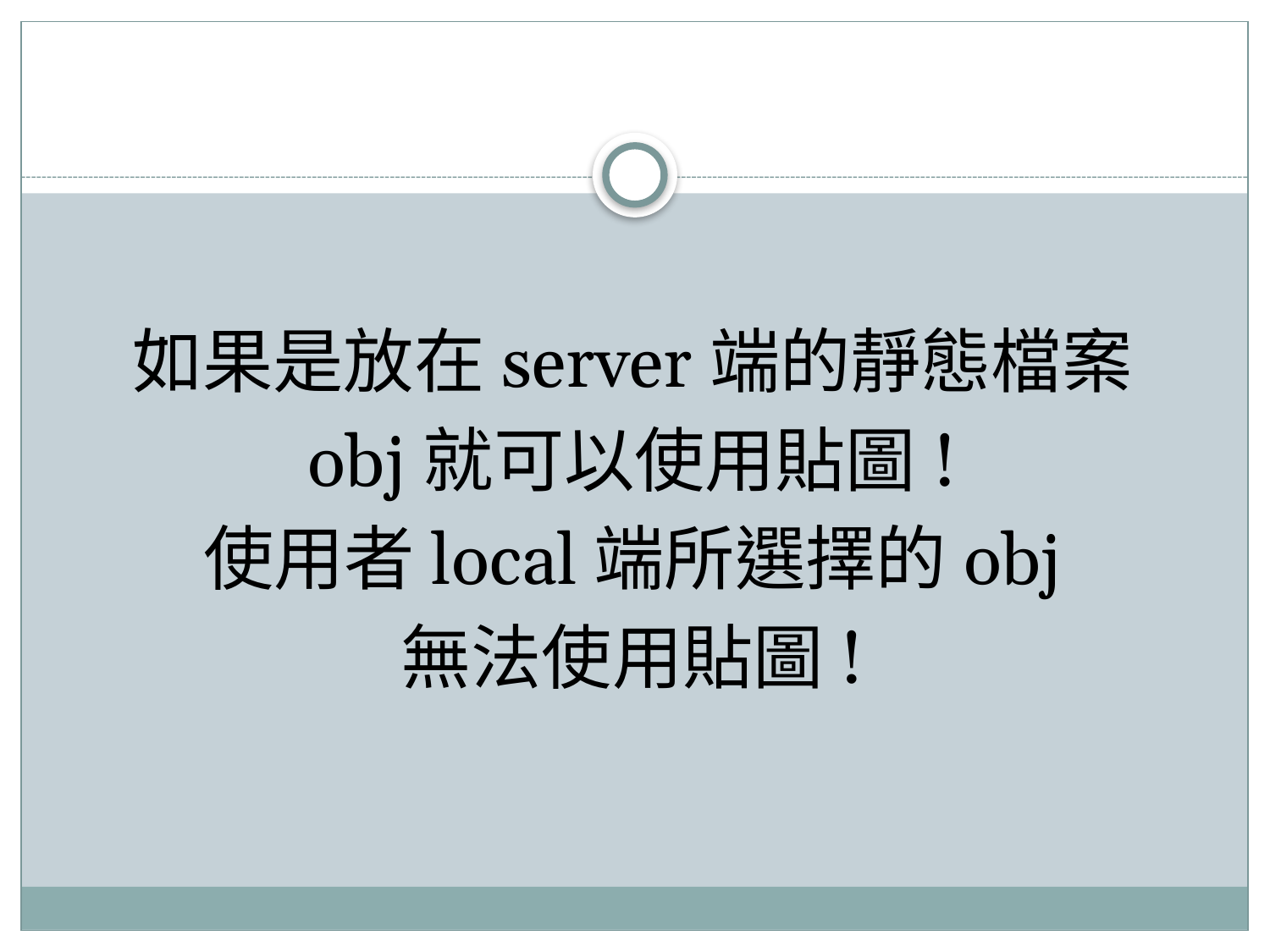

#

如果是放在server端的靜態檔案
obj就可以使用貼圖!
使用者local端所選擇的obj
無法使用貼圖!